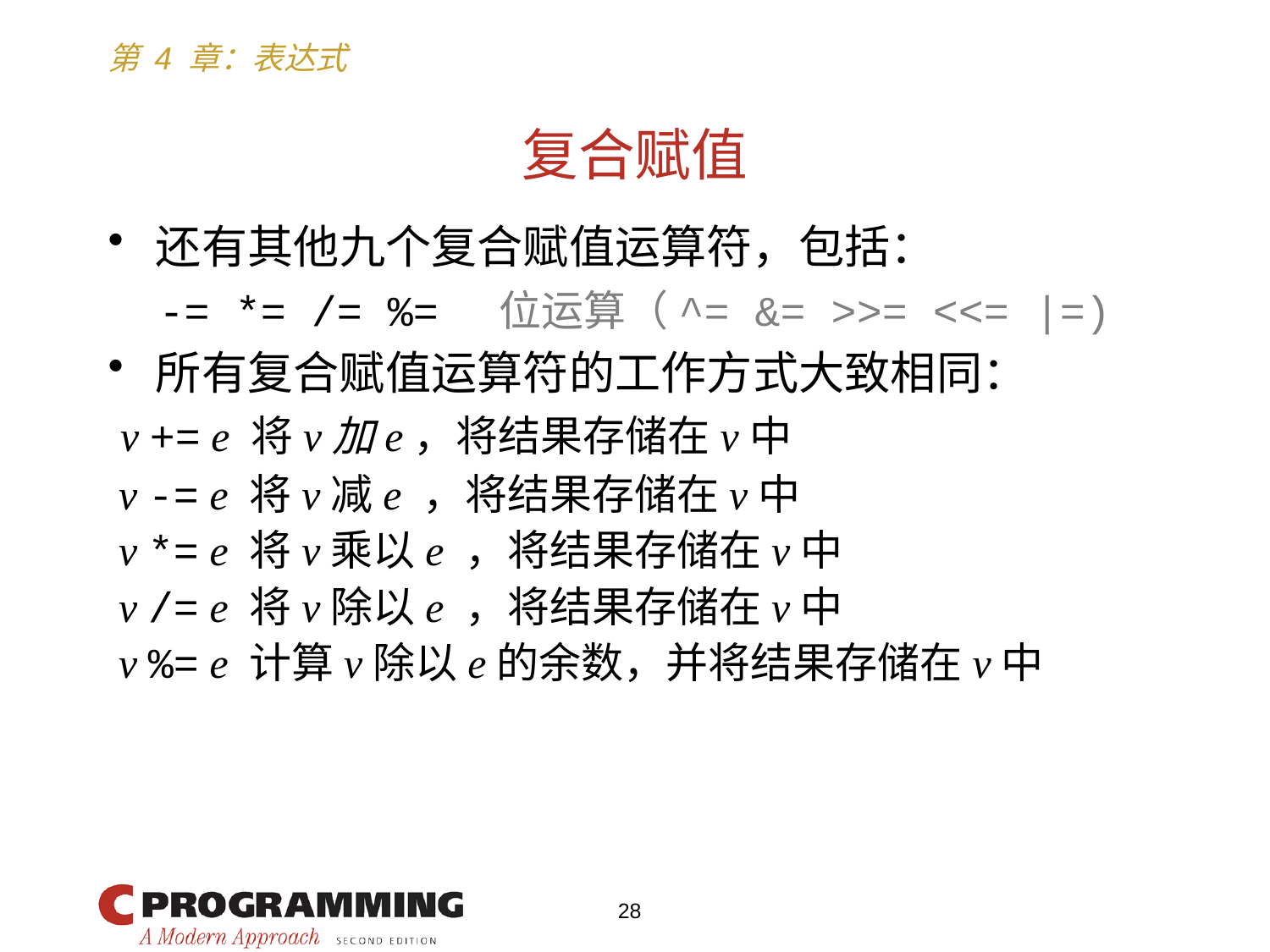

# 复合赋值
还有其他九个复合赋值运算符，包括：
  -= *= /= %=  位运算（^= &= >>= <<= |=)
所有复合赋值运算符的工作方式大致相同：
 v += e 将v加e，将结果存储在v中
 v -= e 将v减e ，将结果存储在v中
 v *= e 将v乘以e ，将结果存储在v中
 v /= e 将v除以e ，将结果存储在v中
 v %= e 计算v除以e的余数，并将结果存储在v中

28